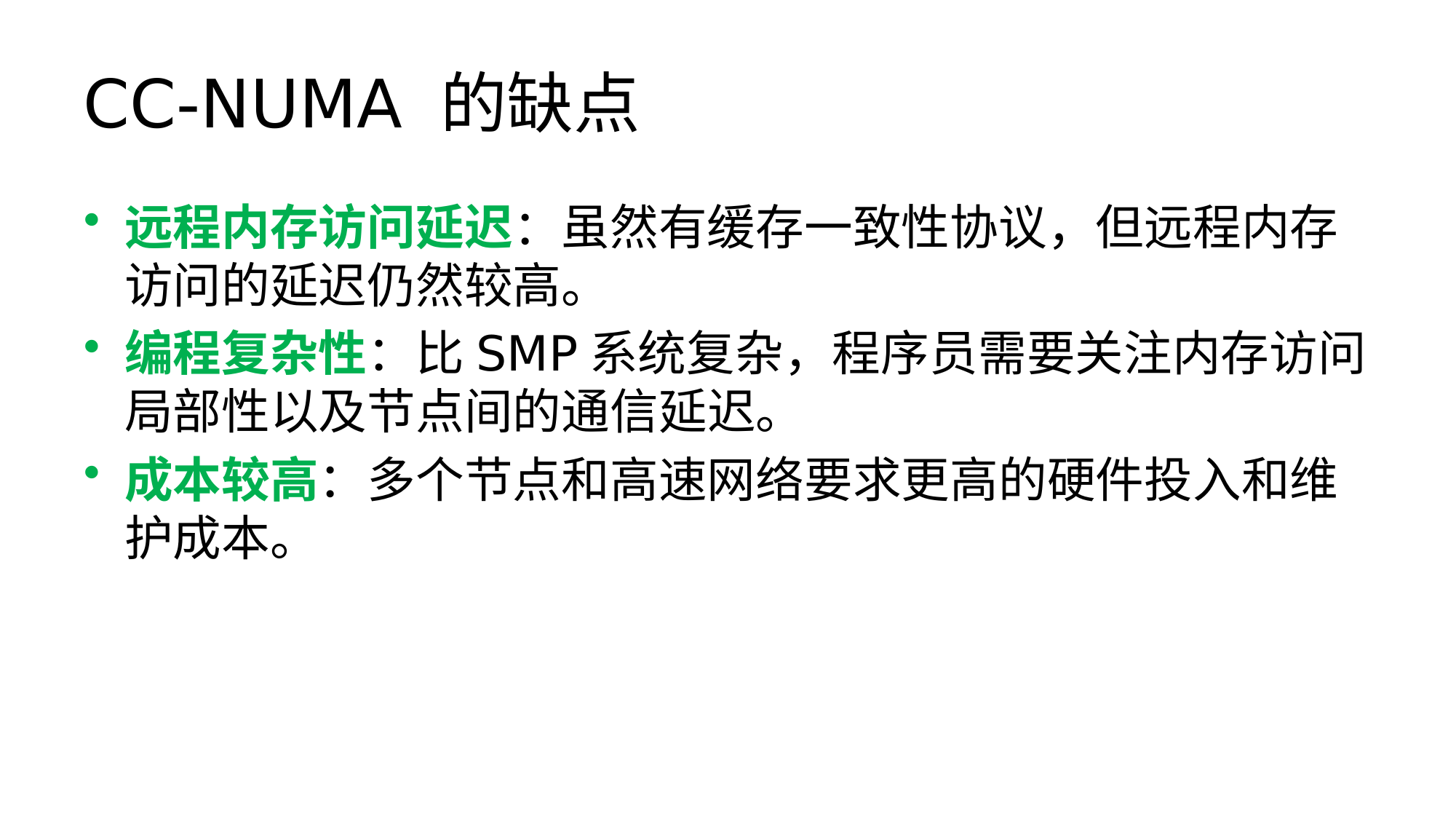

# CC-NUMA 的缺点
远程内存访问延迟：虽然有缓存一致性协议，但远程内存访问的延迟仍然较高。
编程复杂性：比SMP系统复杂，程序员需要关注内存访问局部性以及节点间的通信延迟。
成本较高：多个节点和高速网络要求更高的硬件投入和维护成本。
32